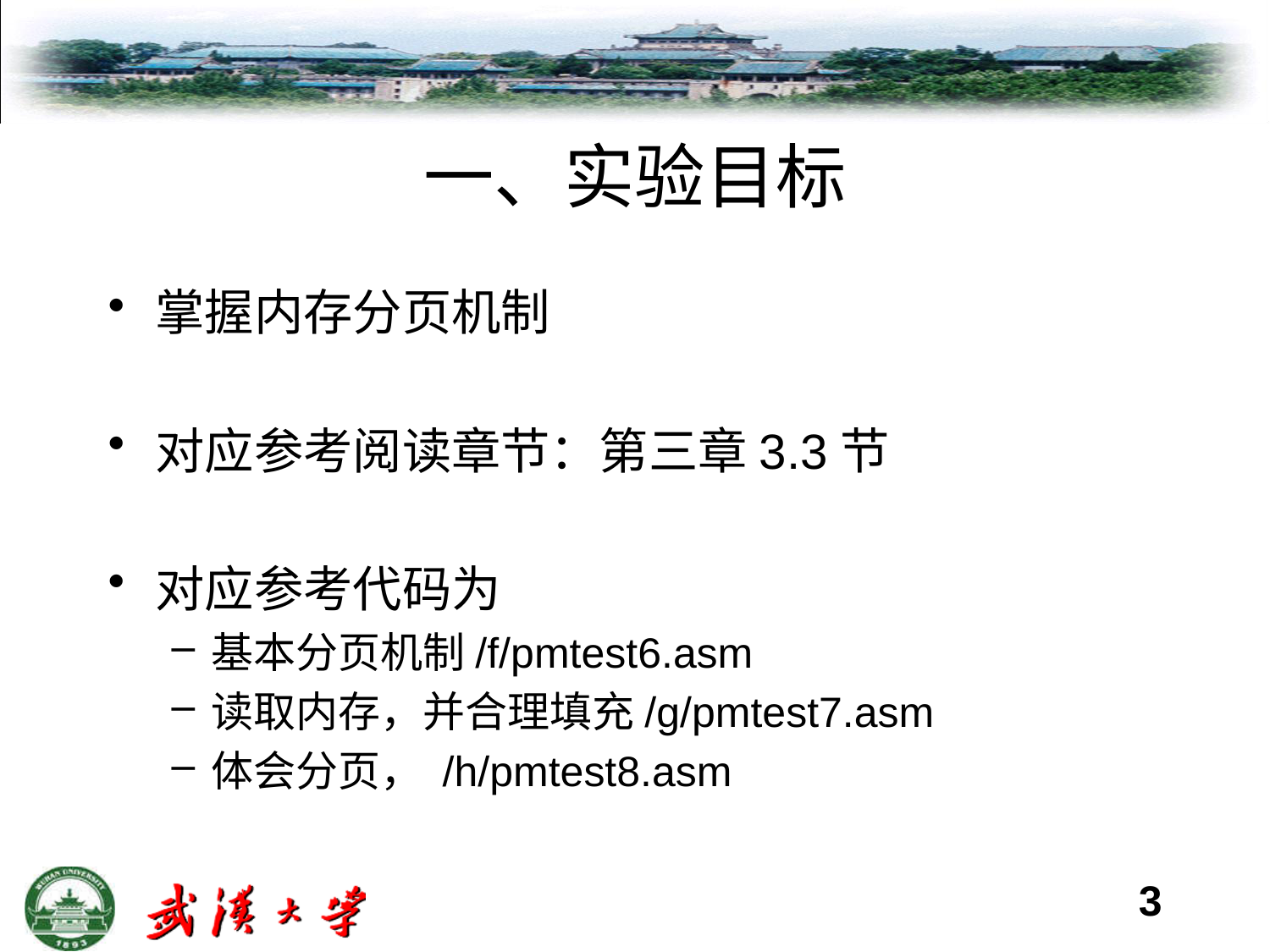

# 一、实验目标
掌握内存分页机制

对应参考阅读章节：第三章3.3节

对应参考代码为
基本分页机制/f/pmtest6.asm
读取内存，并合理填充/g/pmtest7.asm
体会分页， /h/pmtest8.asm

3